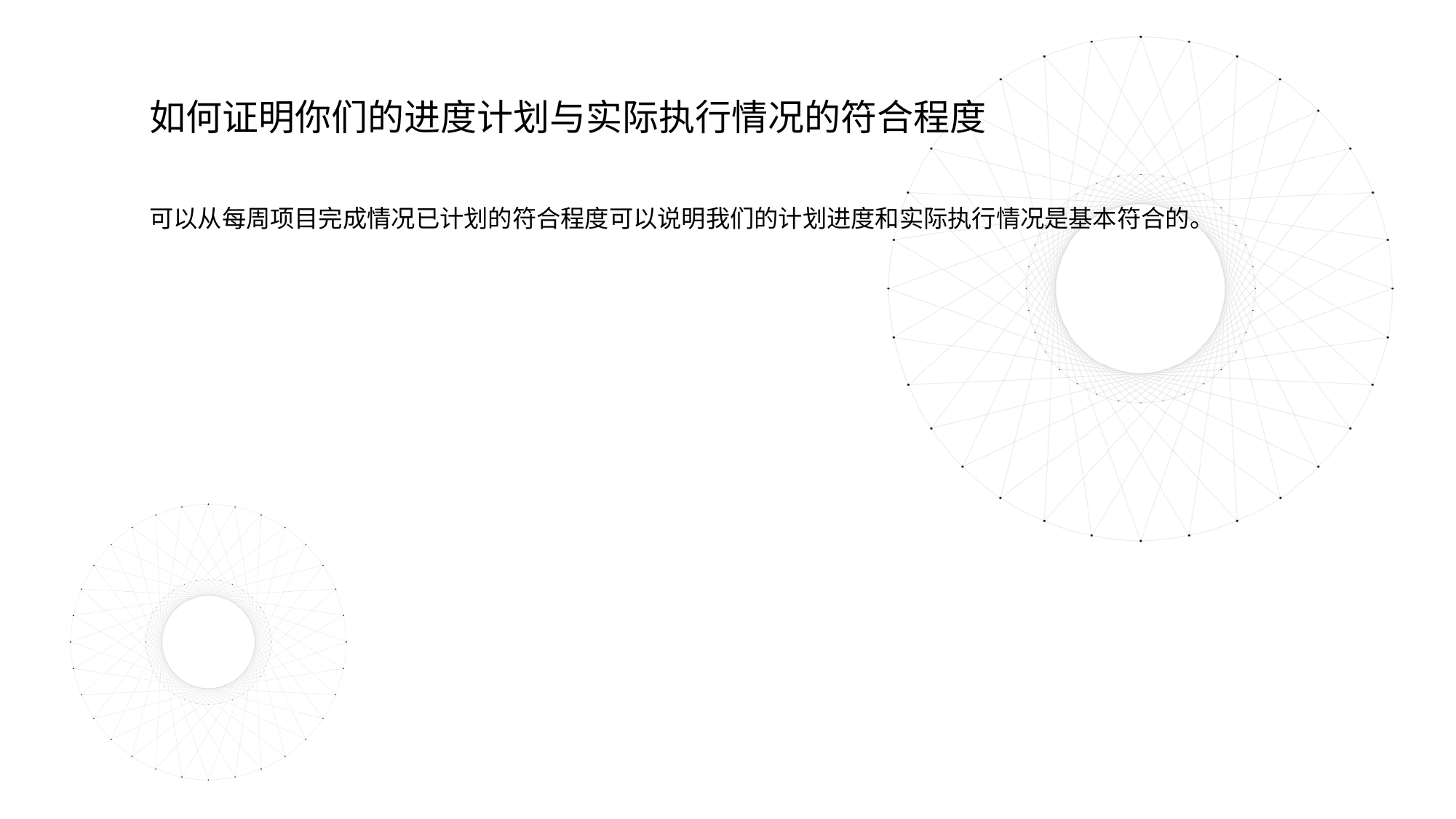

如何证明你们的进度计划与实际执行情况的符合程度
可以从每周项目完成情况已计划的符合程度可以说明我们的计划进度和实际执行情况是基本符合的。